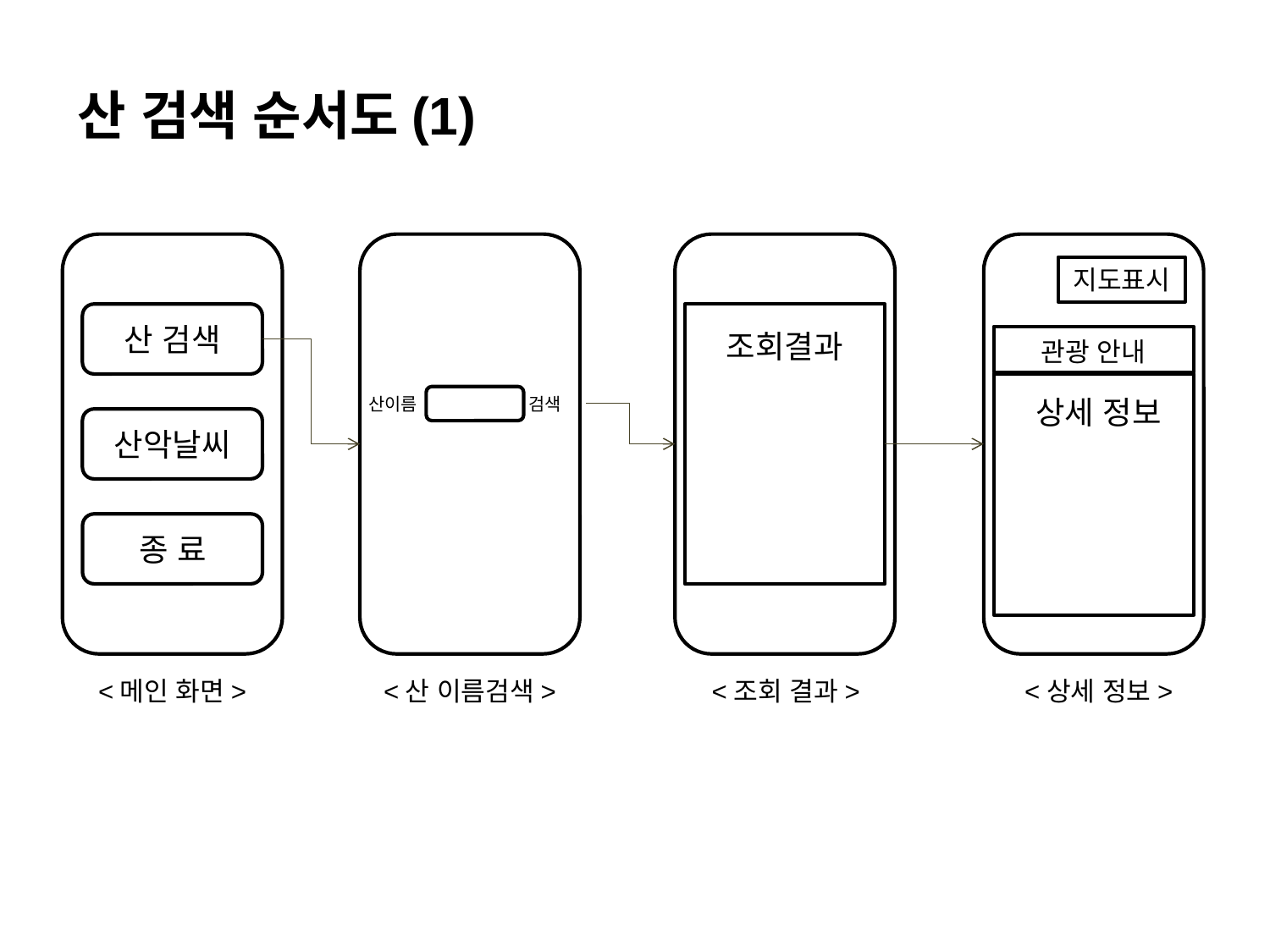

산 검색 순서도(1)

지도표시

산 검색
조회결과

관광 안내

검색
산이름

상세 정보

산악날씨

종 료
<메인 화면>
<산 이름검색>
<조회 결과>
<상세 정보>